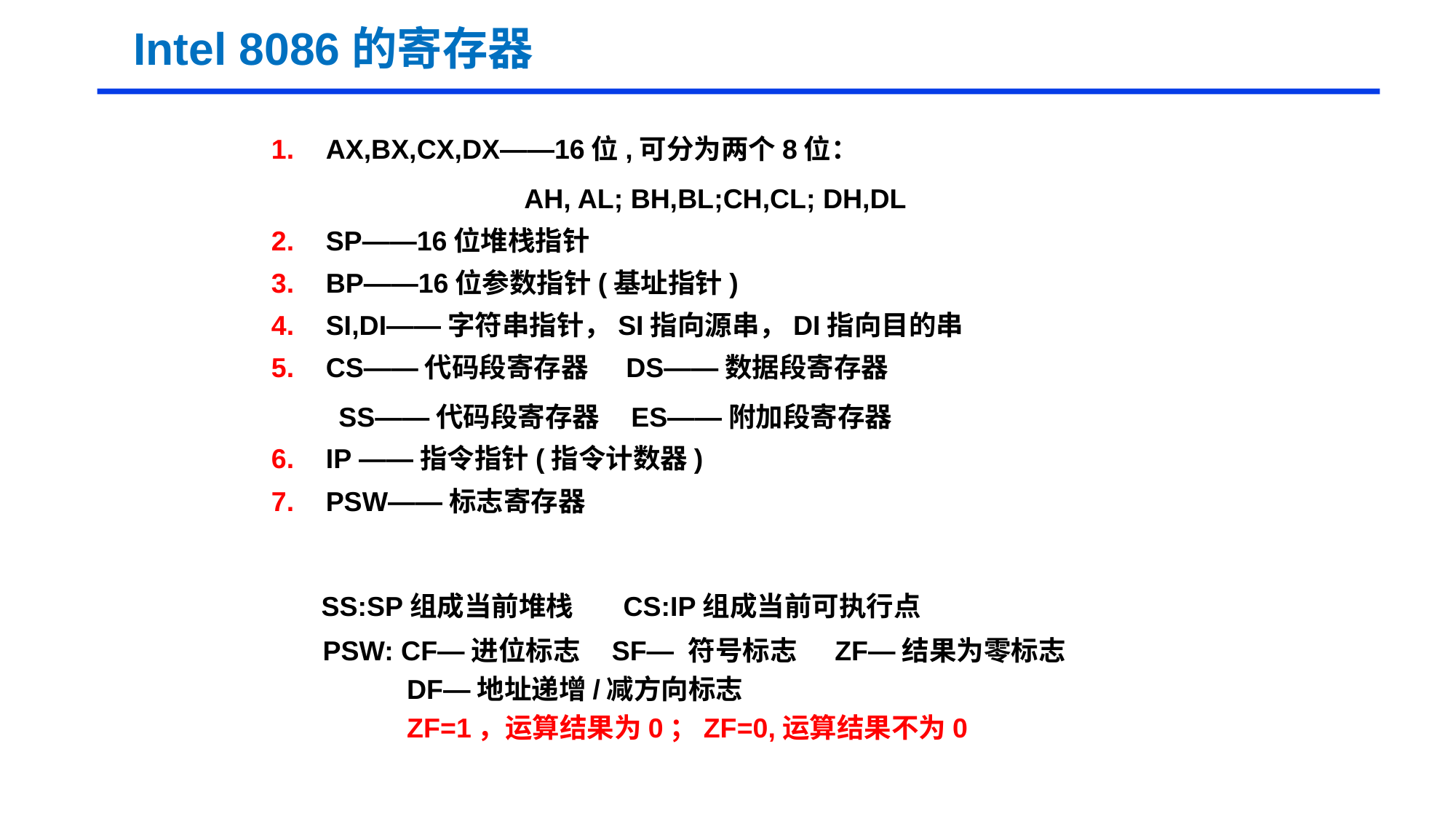

# Intel 8086的寄存器
AX,BX,CX,DX——16位,可分为两个8位：
                               AH, AL; BH,BL;CH,CL; DH,DL
SP——16位堆栈指针
BP——16位参数指针(基址指针)
SI,DI——字符串指针，SI指向源串，DI指向目的串
CS——代码段寄存器     DS——数据段寄存器
 SS——代码段寄存器    ES——附加段寄存器
IP ——指令指针(指令计数器)
PSW——标志寄存器

SS:SP组成当前堆栈       CS:IP组成当前可执行点
PSW: CF—进位标志    SF— 符号标志     ZF—结果为零标志
           DF—地址递增/减方向标志
           ZF=1，运算结果为0；ZF=0,运算结果不为0